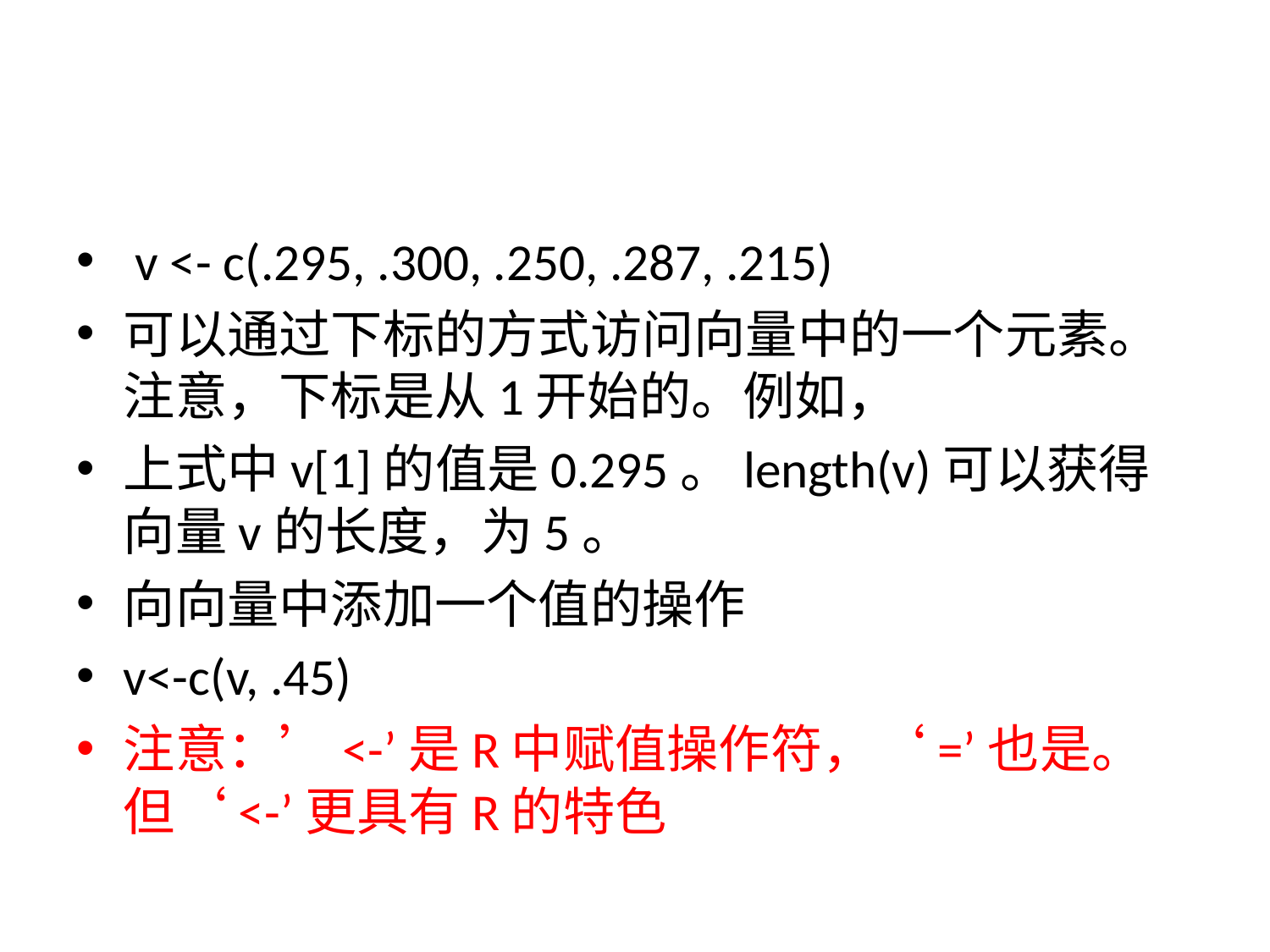

#
 v <- c(.295, .300, .250, .287, .215)
可以通过下标的方式访问向量中的一个元素。注意，下标是从1开始的。例如，
上式中v[1]的值是0.295。length(v)可以获得向量v的长度，为5。
向向量中添加一个值的操作
v<-c(v, .45)
注意：’<-’是R中赋值操作符，‘=’也是。但‘<-’更具有R的特色